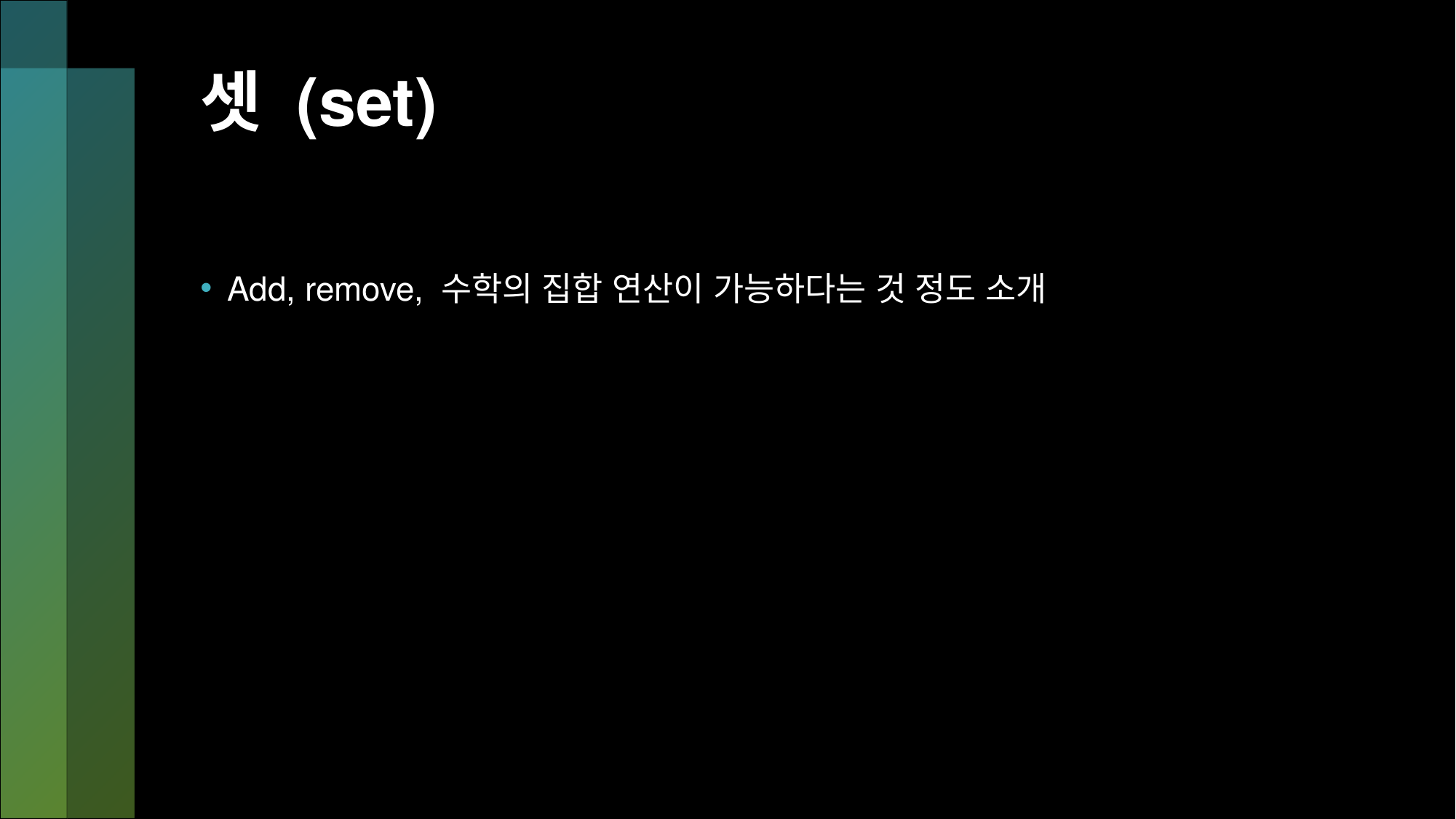

# 셋 (set)
Add, remove, 수학의 집합 연산이 가능하다는 것 정도 소개